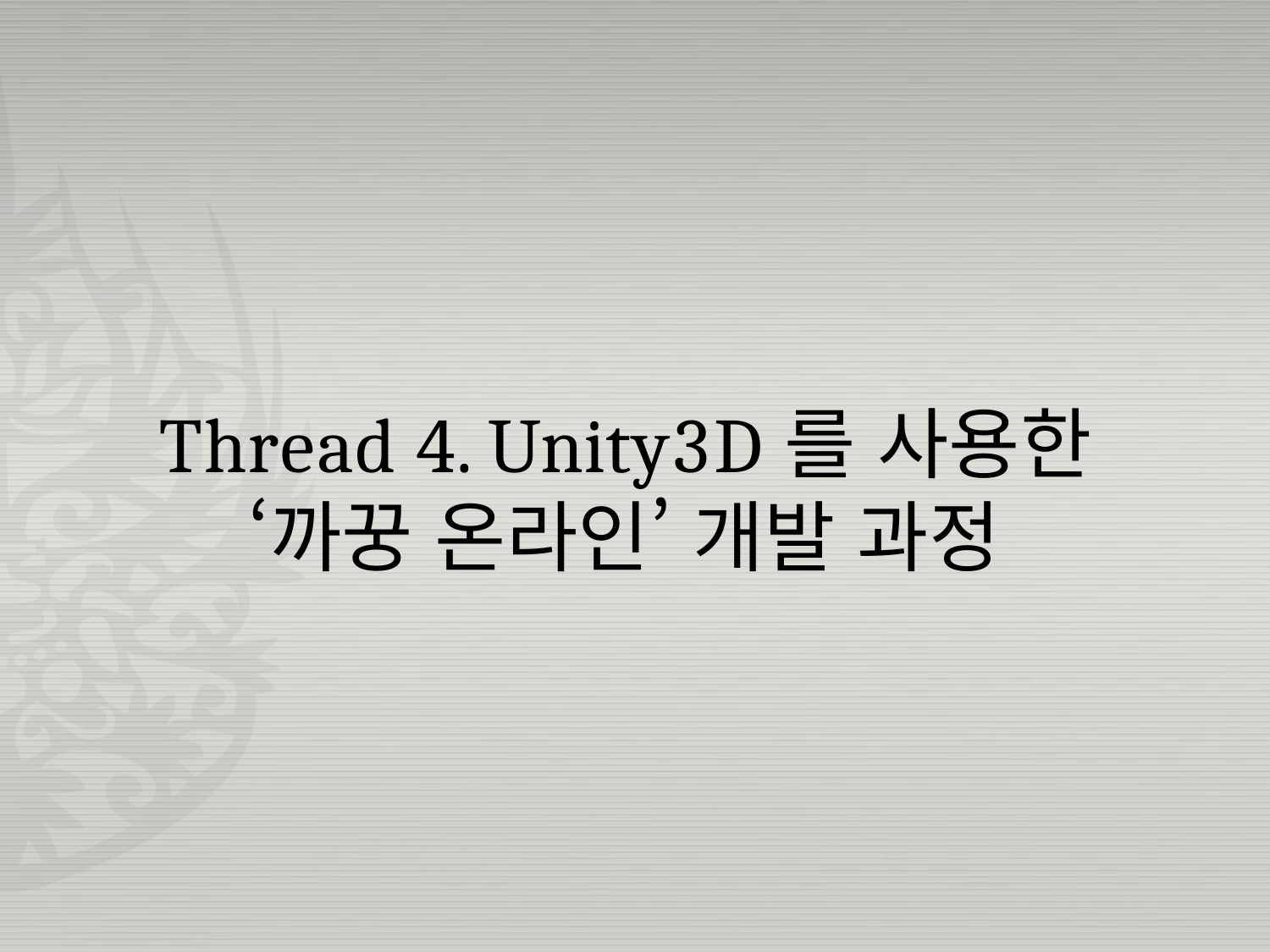

Thread 4. Unity3D를 사용한 ‘까꿍 온라인’ 개발 과정